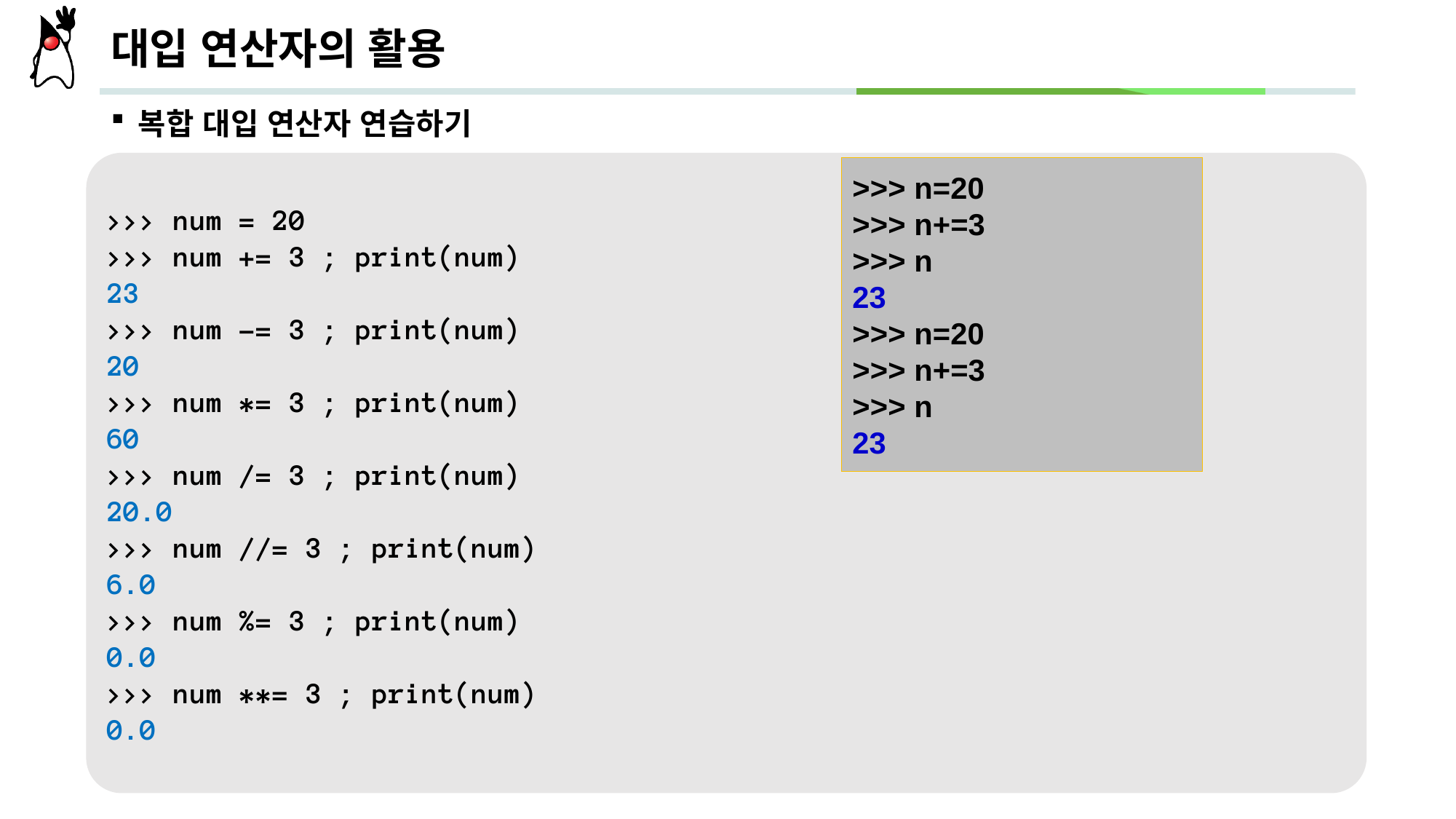

# 대입 연산자의 활용
복합 대입 연산자 연습하기
>>> num = 20
>>> num += 3 ; print(num)
23
>>> num -= 3 ; print(num)
20
>>> num *= 3 ; print(num)
60
>>> num /= 3 ; print(num)
20.0
>>> num //= 3 ; print(num)
6.0
>>> num %= 3 ; print(num)
0.0
>>> num **= 3 ; print(num)
0.0
>>> n=20
>>> n+=3
>>> n
23
>>> n=20
>>> n+=3
>>> n
23